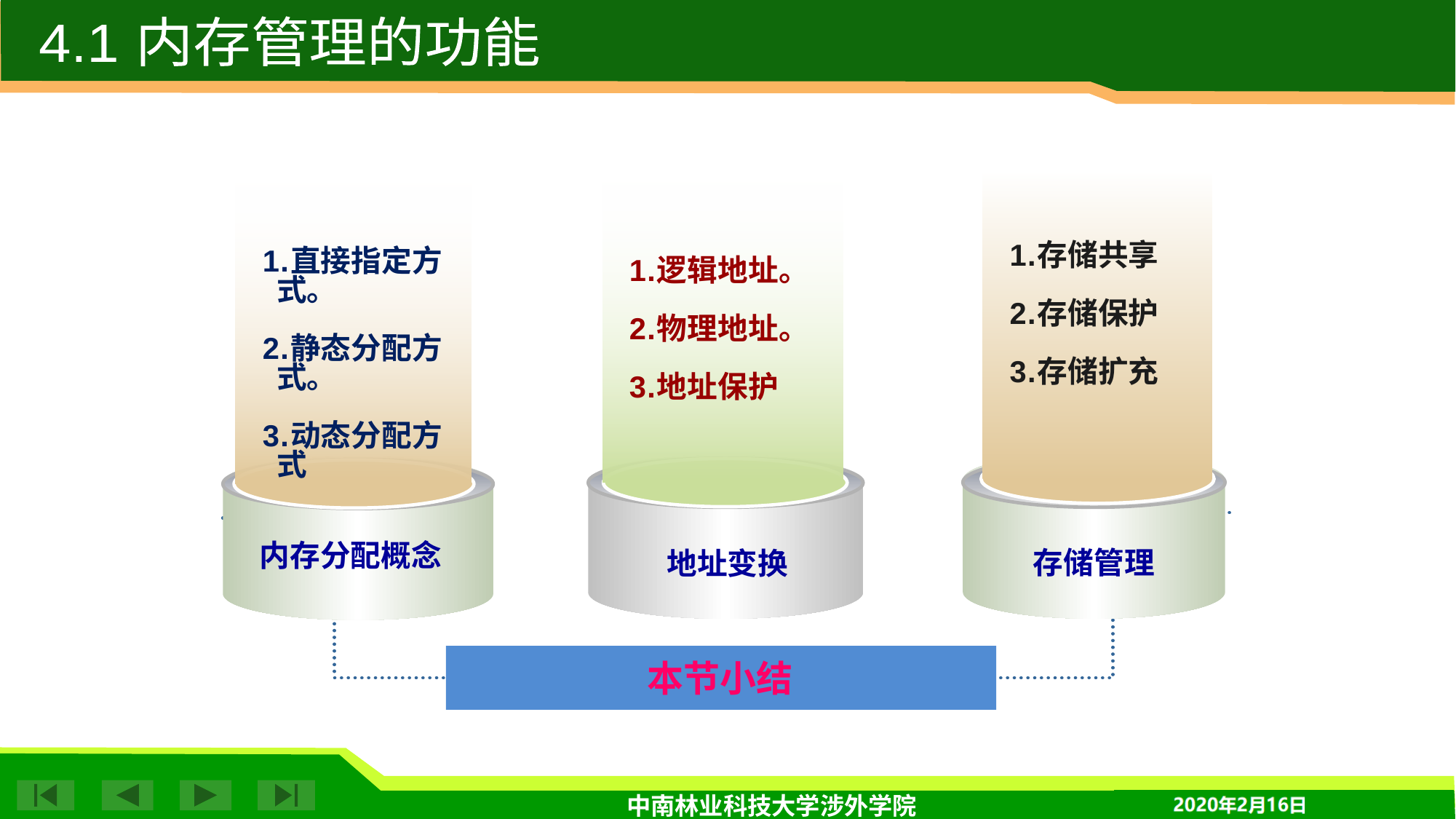

4.1 内存管理的功能

存储共享

存储保护

存储扩充
直接指定方式。

静态分配方式。

动态分配方式

逻辑地址。

物理地址。

地址保护

内存分配概念
存储管理
地址变换

本节小结